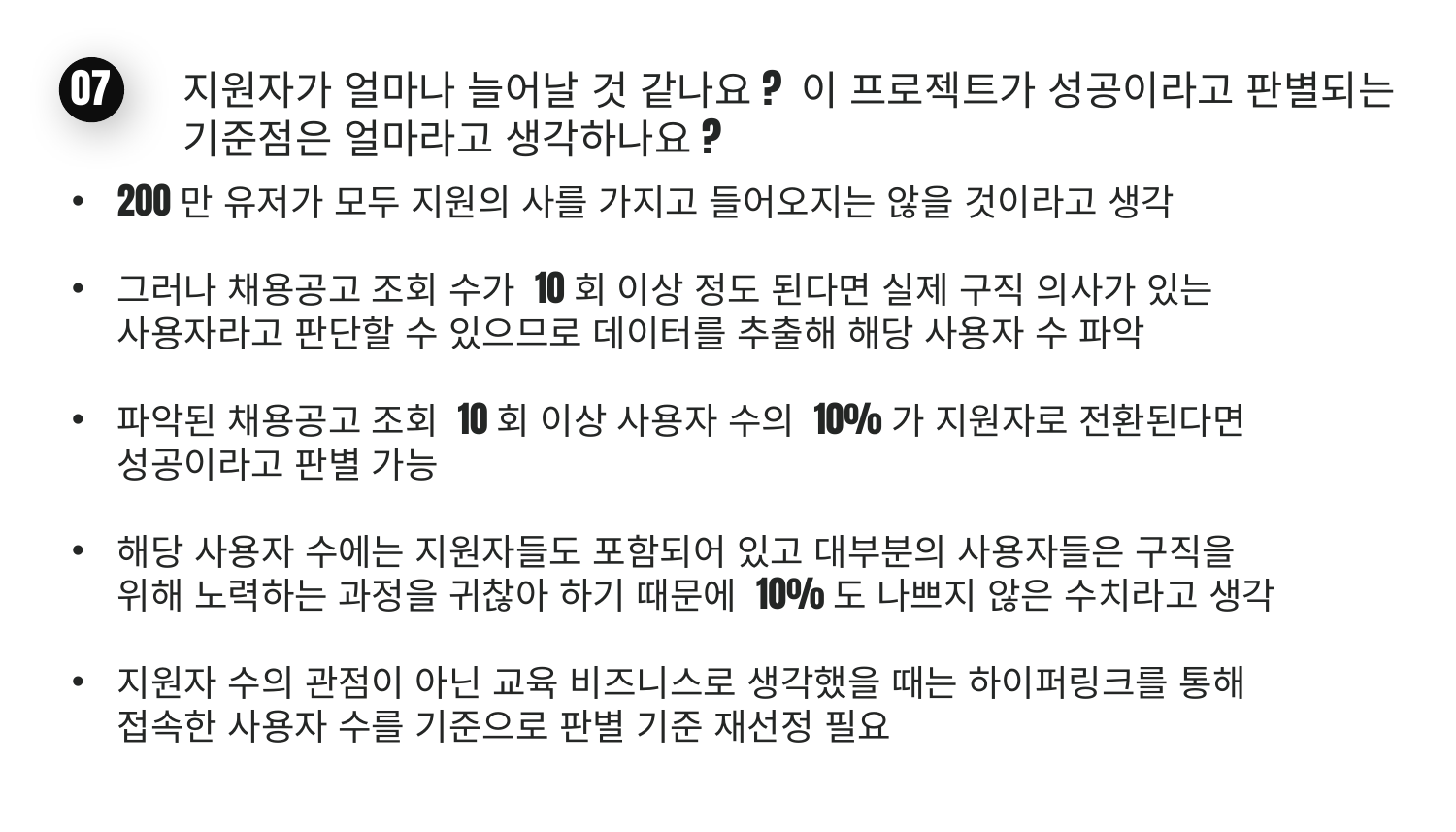

07
지원자가 얼마나 늘어날 것 같나요? 이 프로젝트가 성공이라고 판별되는 기준점은 얼마라고 생각하나요?
200만 유저가 모두 지원의 사를 가지고 들어오지는 않을 것이라고 생각

그러나 채용공고 조회 수가 10회 이상 정도 된다면 실제 구직 의사가 있는 사용자라고 판단할 수 있으므로 데이터를 추출해 해당 사용자 수 파악

파악된 채용공고 조회 10회 이상 사용자 수의 10%가 지원자로 전환된다면 성공이라고 판별 가능

해당 사용자 수에는 지원자들도 포함되어 있고 대부분의 사용자들은 구직을 위해 노력하는 과정을 귀찮아 하기 때문에 10%도 나쁘지 않은 수치라고 생각

지원자 수의 관점이 아닌 교육 비즈니스로 생각했을 때는 하이퍼링크를 통해 접속한 사용자 수를 기준으로 판별 기준 재선정 필요